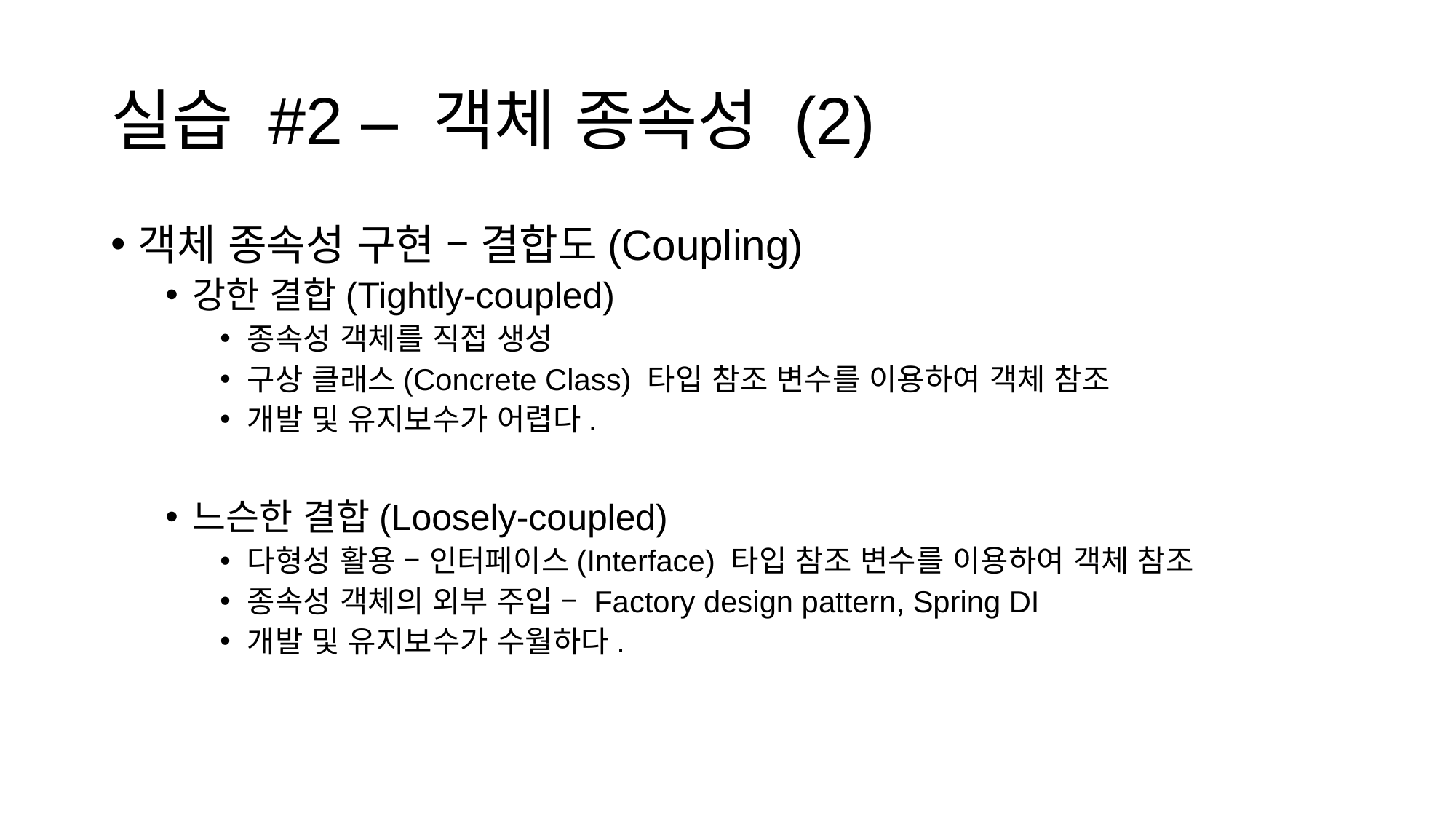

# 실습 #2 – 객체 종속성 (2)
객체 종속성 구현 – 결합도(Coupling)
강한 결합(Tightly-coupled)
종속성 객체를 직접 생성
구상 클래스(Concrete Class) 타입 참조 변수를 이용하여 객체 참조
개발 및 유지보수가 어렵다.

느슨한 결합(Loosely-coupled)
다형성 활용 – 인터페이스(Interface) 타입 참조 변수를 이용하여 객체 참조
종속성 객체의 외부 주입 – Factory design pattern, Spring DI
개발 및 유지보수가 수월하다.